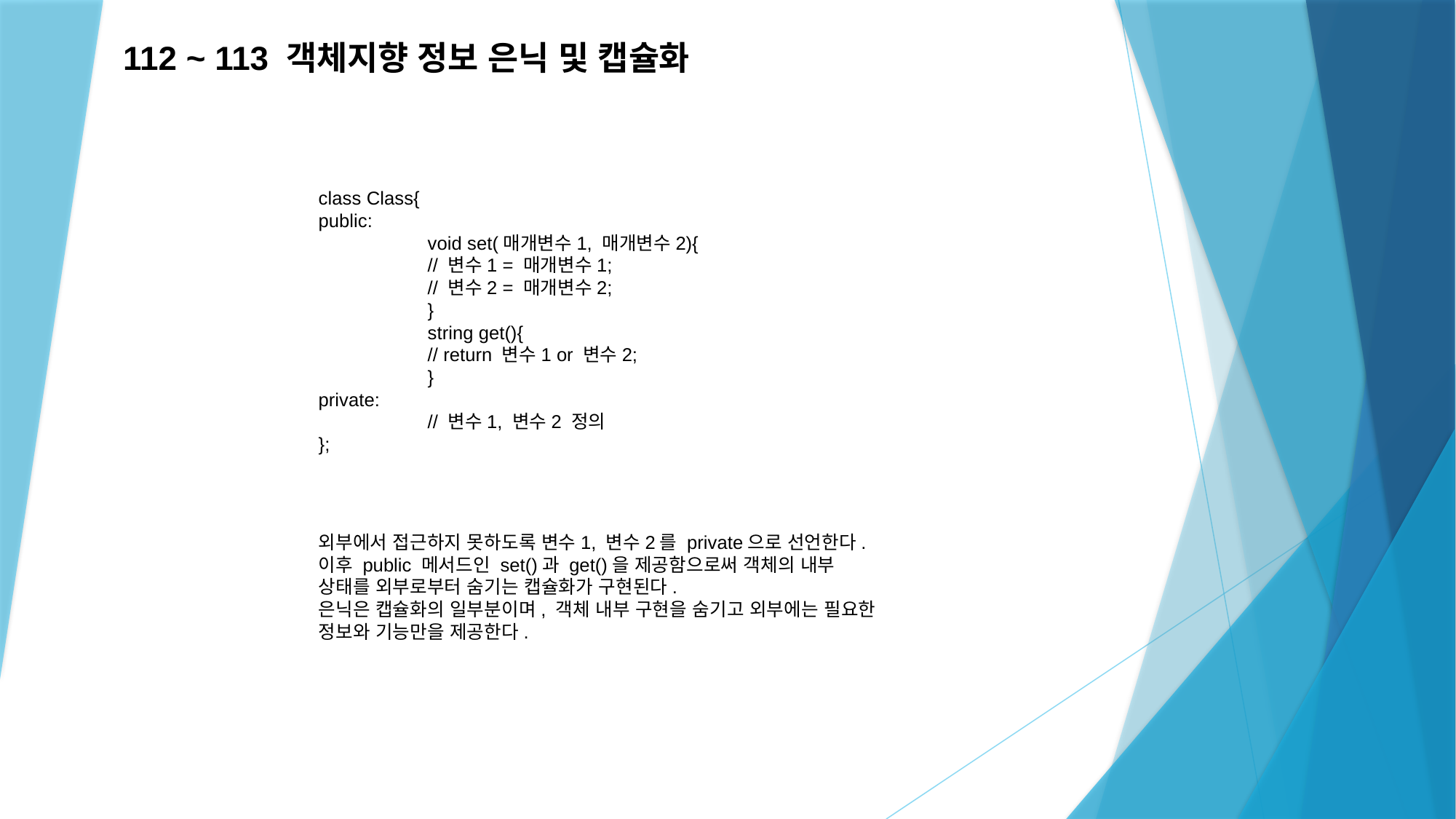

112 ~ 113 객체지향 정보 은닉 및 캡슐화
class Class{
public:
	void set(매개변수1, 매개변수2){
	// 변수1 = 매개변수1;
	// 변수2 = 매개변수2;
	}
	string get(){
	// return 변수1 or 변수2;
	}
private:
	// 변수1, 변수2 정의
};
외부에서 접근하지 못하도록 변수1, 변수2를 private으로 선언한다.
이후 public 메서드인 set()과 get()을 제공함으로써 객체의 내부 상태를 외부로부터 숨기는 캡슐화가 구현된다.
은닉은 캡슐화의 일부분이며, 객체 내부 구현을 숨기고 외부에는 필요한 정보와 기능만을 제공한다.